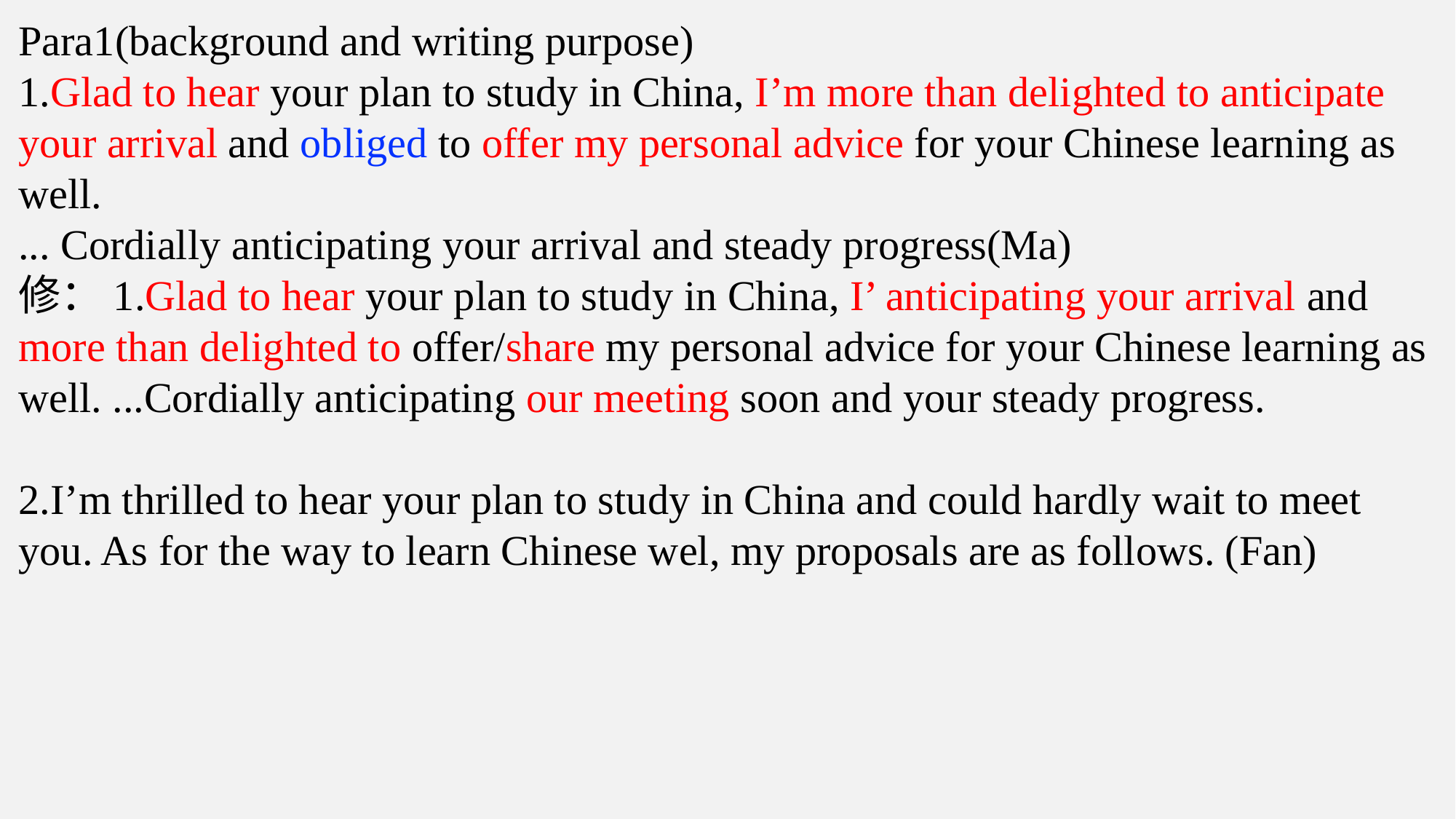

Para1(background and writing purpose)
1.Glad to hear your plan to study in China, I’m more than delighted to anticipate your arrival and obliged to offer my personal advice for your Chinese learning as well.
... Cordially anticipating your arrival and steady progress(Ma)
修：1.Glad to hear your plan to study in China, I’ anticipating your arrival and more than delighted to offer/share my personal advice for your Chinese learning as well. ...Cordially anticipating our meeting soon and your steady progress.

2.I’m thrilled to hear your plan to study in China and could hardly wait to meet you. As for the way to learn Chinese wel, my proposals are as follows. (Fan)